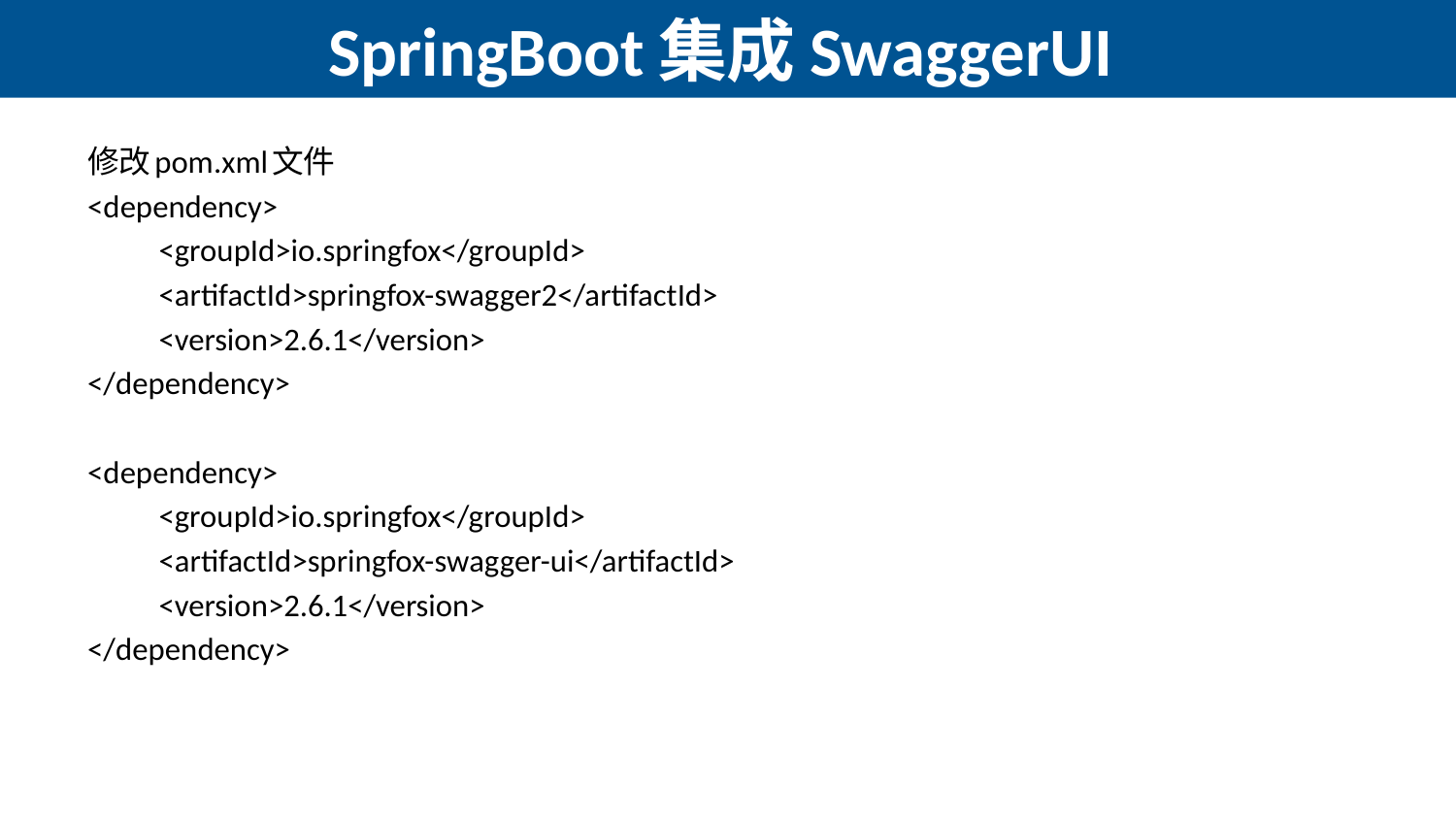

# SpringBoot集成SwaggerUI
修改pom.xml文件
<dependency>
	<groupId>io.springfox</groupId>
	<artifactId>springfox-swagger2</artifactId>
	<version>2.6.1</version>
</dependency>

<dependency>
	<groupId>io.springfox</groupId>
	<artifactId>springfox-swagger-ui</artifactId>
	<version>2.6.1</version>
</dependency>